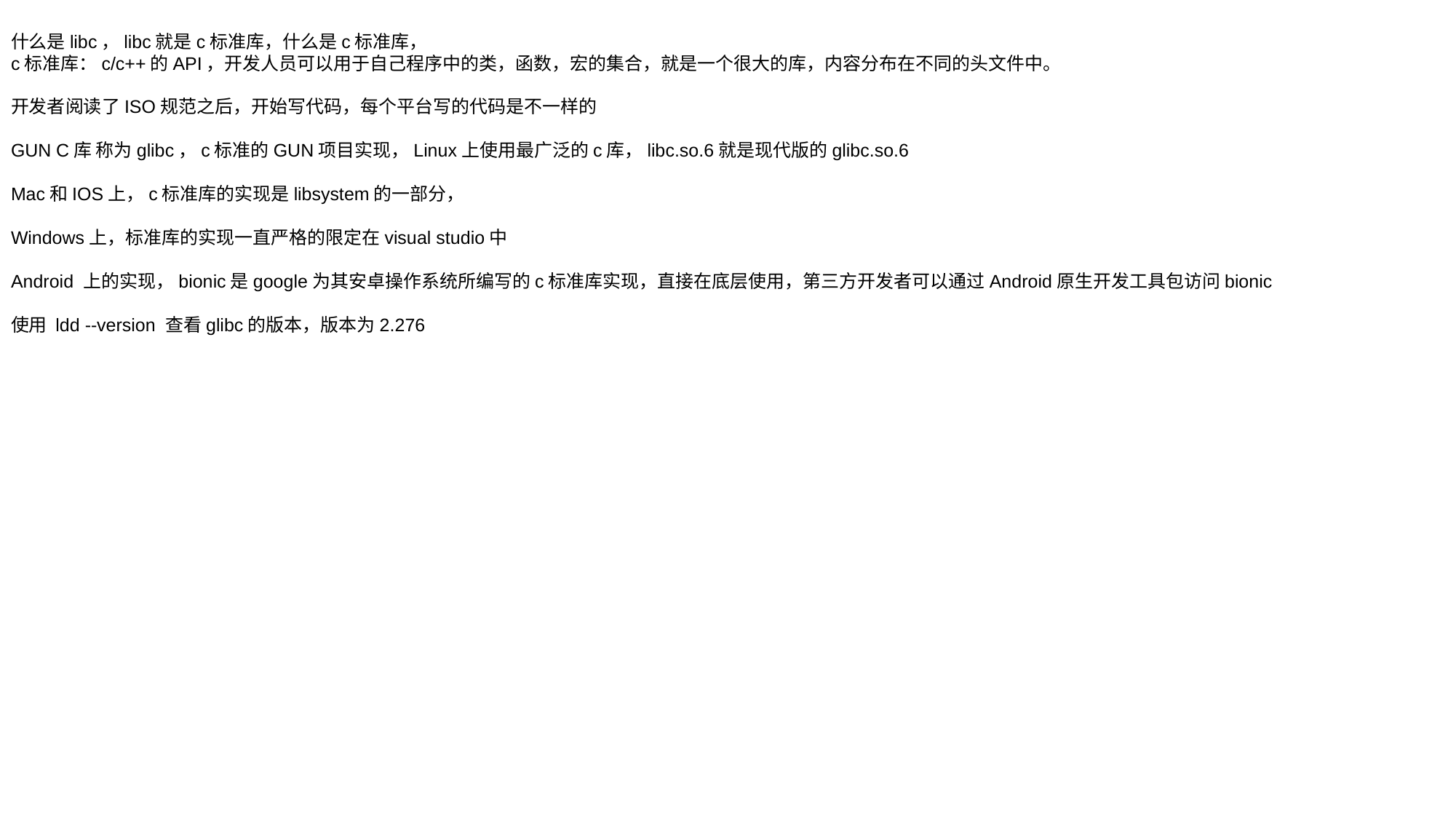

什么是libc，libc就是c标准库，什么是c标准库，
c标准库：c/c++的API，开发人员可以用于自己程序中的类，函数，宏的集合，就是一个很大的库，内容分布在不同的头文件中。

开发者阅读了ISO规范之后，开始写代码，每个平台写的代码是不一样的

GUN C库 称为glibc，c标准的GUN项目实现，Linux上使用最广泛的c库，libc.so.6就是现代版的glibc.so.6

Mac和IOS上，c标准库的实现是libsystem的一部分，

Windows上，标准库的实现一直严格的限定在visual studio中

Android 上的实现，bionic是google为其安卓操作系统所编写的c标准库实现，直接在底层使用，第三方开发者可以通过Android原生开发工具包访问bionic

使用 ldd --version 查看glibc的版本，版本为2.276